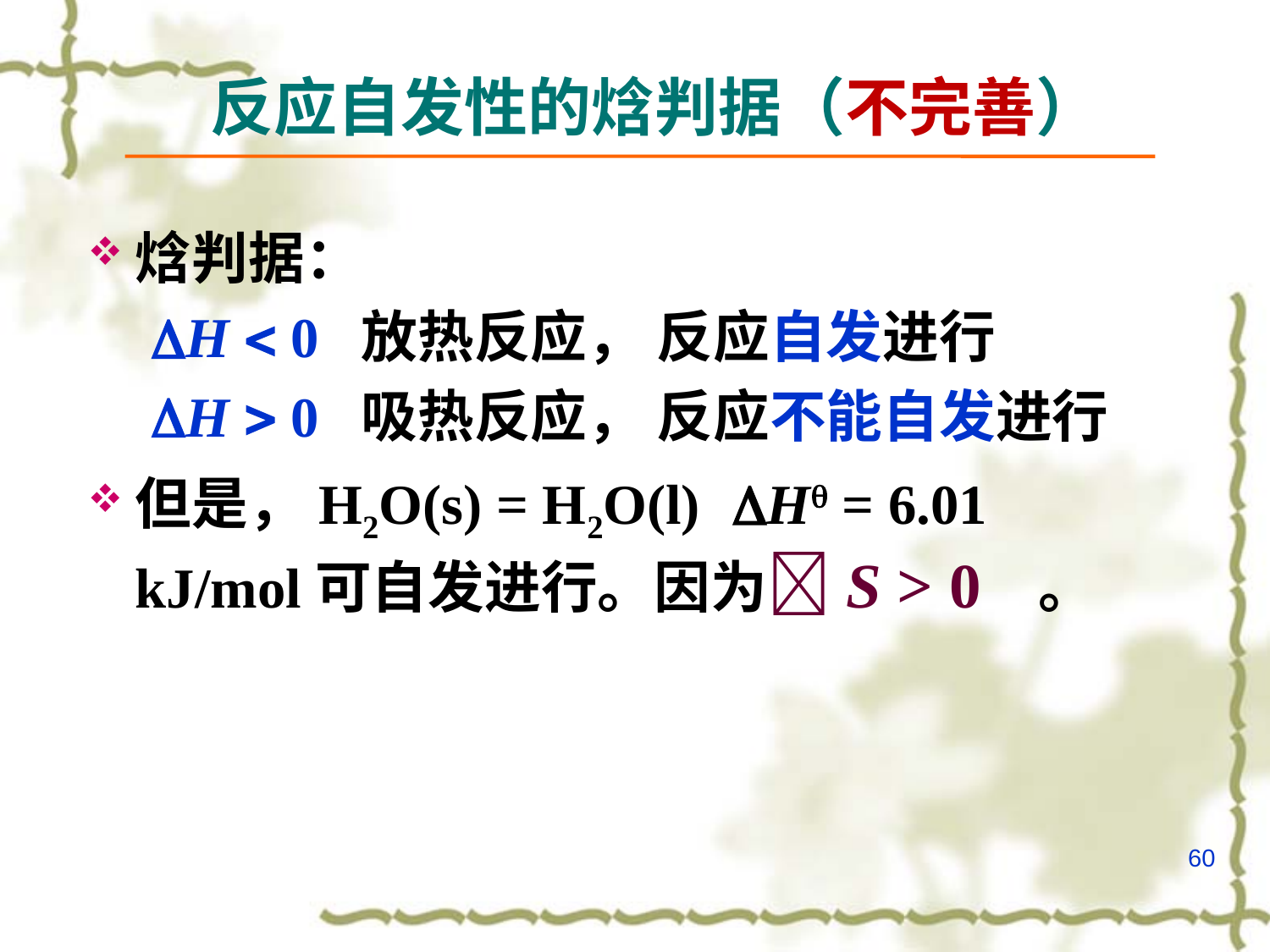

# 反应自发性的焓判据（不完善）

焓判据：
ΔH < 0  放热反应， 反应自发进行
ΔH > 0  吸热反应， 反应不能自发进行
但是，H2O(s) = H2O(l)  ΔHθ = 6.01 kJ/mol可自发进行。因为ΔS > 0   。
60